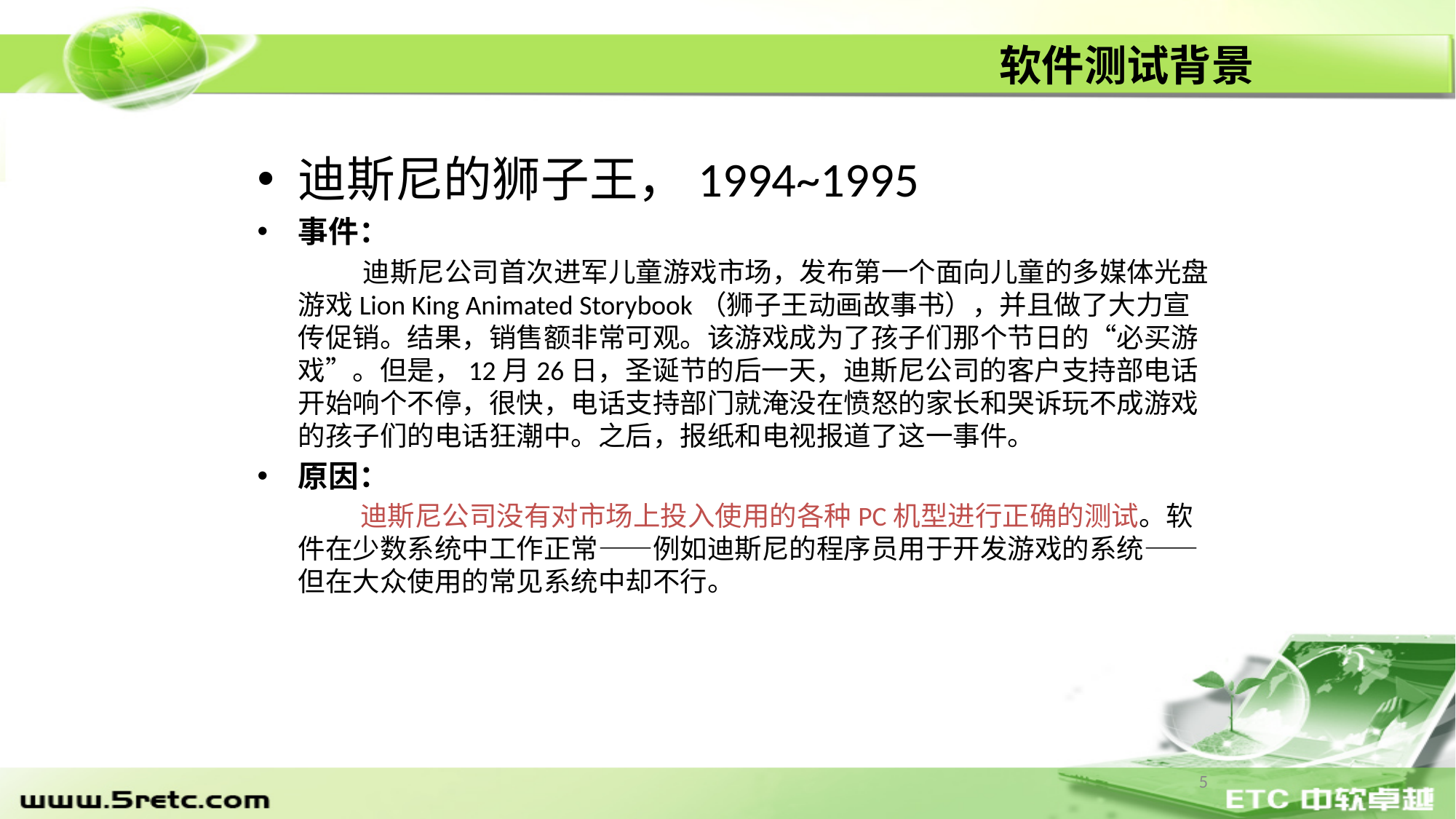

软件测试背景
迪斯尼的狮子王，1994~1995
事件：
                迪斯尼公司首次进军儿童游戏市场，发布第一个面向儿童的多媒体光盘游戏Lion King Animated Storybook（狮子王动画故事书），并且做了大力宣传促销。结果，销售额非常可观。该游戏成为了孩子们那个节日的“必买游戏”。但是，12月26日，圣诞节的后一天，迪斯尼公司的客户支持部电话开始响个不停，很快，电话支持部门就淹没在愤怒的家长和哭诉玩不成游戏的孩子们的电话狂潮中。之后，报纸和电视报道了这一事件。
原因：
	         迪斯尼公司没有对市场上投入使用的各种PC机型进行正确的测试。软件在少数系统中工作正常——例如迪斯尼的程序员用于开发游戏的系统——但在大众使用的常见系统中却不行。
5